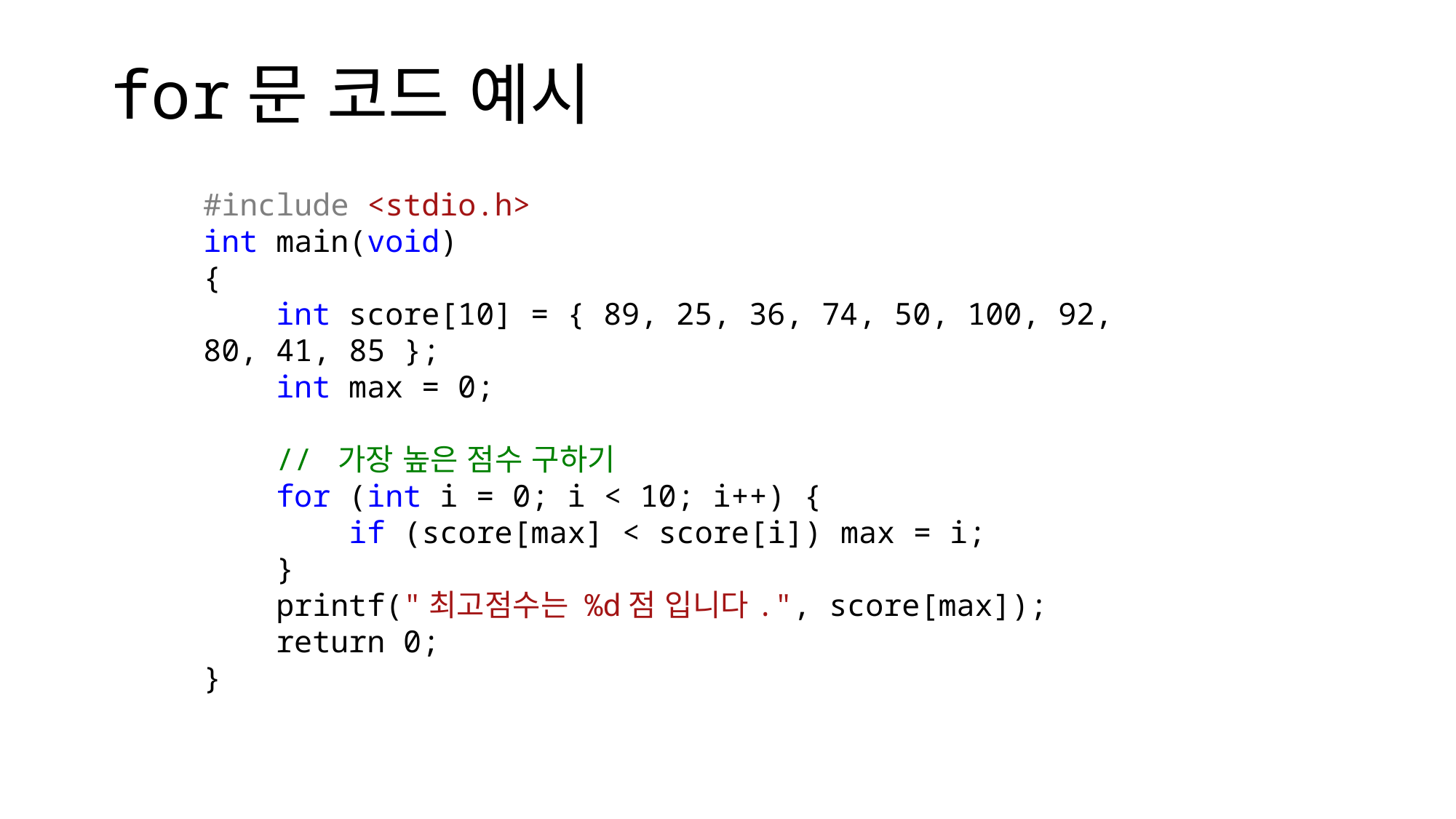

# for문 코드 예시
#include <stdio.h>
int main(void)
{
    int score[10] = { 89, 25, 36, 74, 50, 100, 92, 80, 41, 85 };
    int max = 0;

    // 가장 높은 점수 구하기
    for (int i = 0; i < 10; i++) {
        if (score[max] < score[i]) max = i;
    }
    printf("최고점수는 %d점 입니다.", score[max]);
    return 0;
}